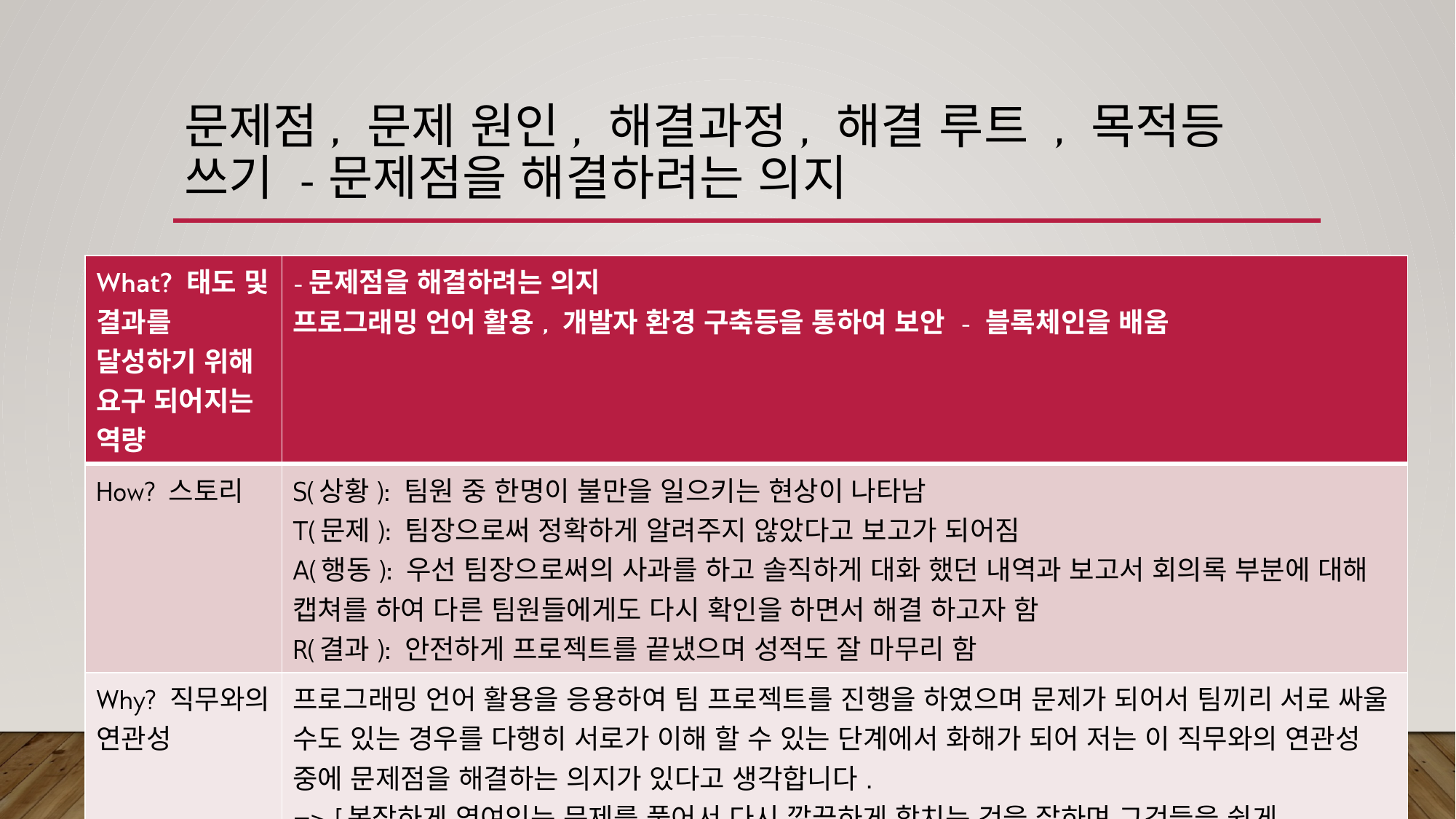

# 문제점, 문제 원인, 해결과정, 해결 루트 , 목적등 쓰기 -문제점을 해결하려는 의지
| What? 태도 및 결과를 달성하기 위해 요구 되어지는 역량 | -문제점을 해결하려는 의지 프로그래밍 언어 활용, 개발자 환경 구축등을 통하여 보안 - 블록체인을 배움 |
| --- | --- |
| How? 스토리 | S(상황): 팀원 중 한명이 불만을 일으키는 현상이 나타남 T(문제): 팀장으로써 정확하게 알려주지 않았다고 보고가 되어짐 A(행동): 우선 팀장으로써의 사과를 하고 솔직하게 대화 했던 내역과 보고서 회의록 부분에 대해 캡쳐를 하여 다른 팀원들에게도 다시 확인을 하면서 해결 하고자 함 R(결과): 안전하게 프로젝트를 끝냈으며 성적도 잘 마무리 함 |
| Why? 직무와의 연관성 | 프로그래밍 언어 활용을 응용하여 팀 프로젝트를 진행을 하였으며 문제가 되어서 팀끼리 서로 싸울 수도 있는 경우를 다행히 서로가 이해 할 수 있는 단계에서 화해가 되어 저는 이 직무와의 연관성 중에 문제점을 해결하는 의지가 있다고 생각합니다. => [복잡하게 엮여있는 문제를 풀어서 다시 깔끔하게 합치는 것을 잘하며 그것들을 쉽게 재구성하여 이해하기 쉽게 풀어낸다.] |